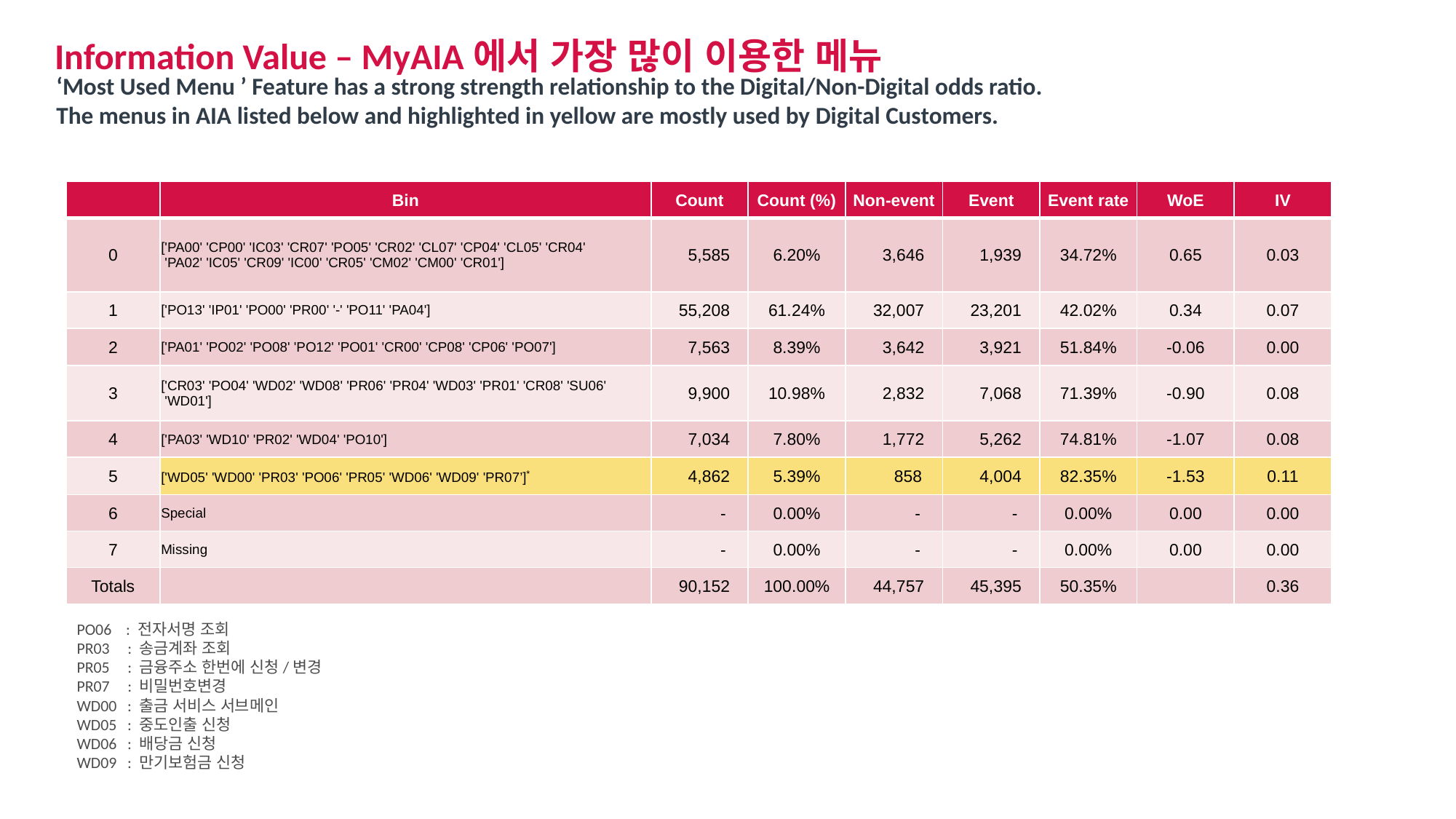

Information Value – MyAIA에서 가장 많이 이용한 메뉴
‘Most Used Menu ’ Feature has a strong strength relationship to the Digital/Non-Digital odds ratio.
The menus in AIA listed below and highlighted in yellow are mostly used by Digital Customers.
|  | Bin | Count | Count (%) | Non-event | Event | Event rate | WoE | IV |
| --- | --- | --- | --- | --- | --- | --- | --- | --- |
| 0 | ['PA00' 'CP00' 'IC03' 'CR07' 'PO05' 'CR02' 'CL07' 'CP04' 'CL05' 'CR04' 'PA02' 'IC05' 'CR09' 'IC00' 'CR05' 'CM02' 'CM00' 'CR01'] | 5,585 | 6.20% | 3,646 | 1,939 | 34.72% | 0.65 | 0.03 |
| 1 | ['PO13' 'IP01' 'PO00' 'PR00' '-' 'PO11' 'PA04'] | 55,208 | 61.24% | 32,007 | 23,201 | 42.02% | 0.34 | 0.07 |
| 2 | ['PA01' 'PO02' 'PO08' 'PO12' 'PO01' 'CR00' 'CP08' 'CP06' 'PO07'] | 7,563 | 8.39% | 3,642 | 3,921 | 51.84% | -0.06 | 0.00 |
| 3 | ['CR03' 'PO04' 'WD02' 'WD08' 'PR06' 'PR04' 'WD03' 'PR01' 'CR08' 'SU06' 'WD01'] | 9,900 | 10.98% | 2,832 | 7,068 | 71.39% | -0.90 | 0.08 |
| 4 | ['PA03' 'WD10' 'PR02' 'WD04' 'PO10'] | 7,034 | 7.80% | 1,772 | 5,262 | 74.81% | -1.07 | 0.08 |
| 5 | ['WD05' 'WD00' 'PR03' 'PO06' 'PR05' 'WD06' 'WD09' 'PR07’]\* | 4,862 | 5.39% | 858 | 4,004 | 82.35% | -1.53 | 0.11 |
| 6 | Special | - | 0.00% | - | - | 0.00% | 0.00 | 0.00 |
| 7 | Missing | - | 0.00% | - | - | 0.00% | 0.00 | 0.00 |
| Totals |  | 90,152 | 100.00% | 44,757 | 45,395 | 50.35% |  | 0.36 |

PO06    : 전자서명 조회
PR03     : 송금계좌 조회
PR05     : 금융주소 한번에 신청/변경
PR07     : 비밀번호변경
WD00   : 출금 서비스 서브메인
WD05   : 중도인출 신청
WD06   : 배당금 신청
WD09   : 만기보험금 신청